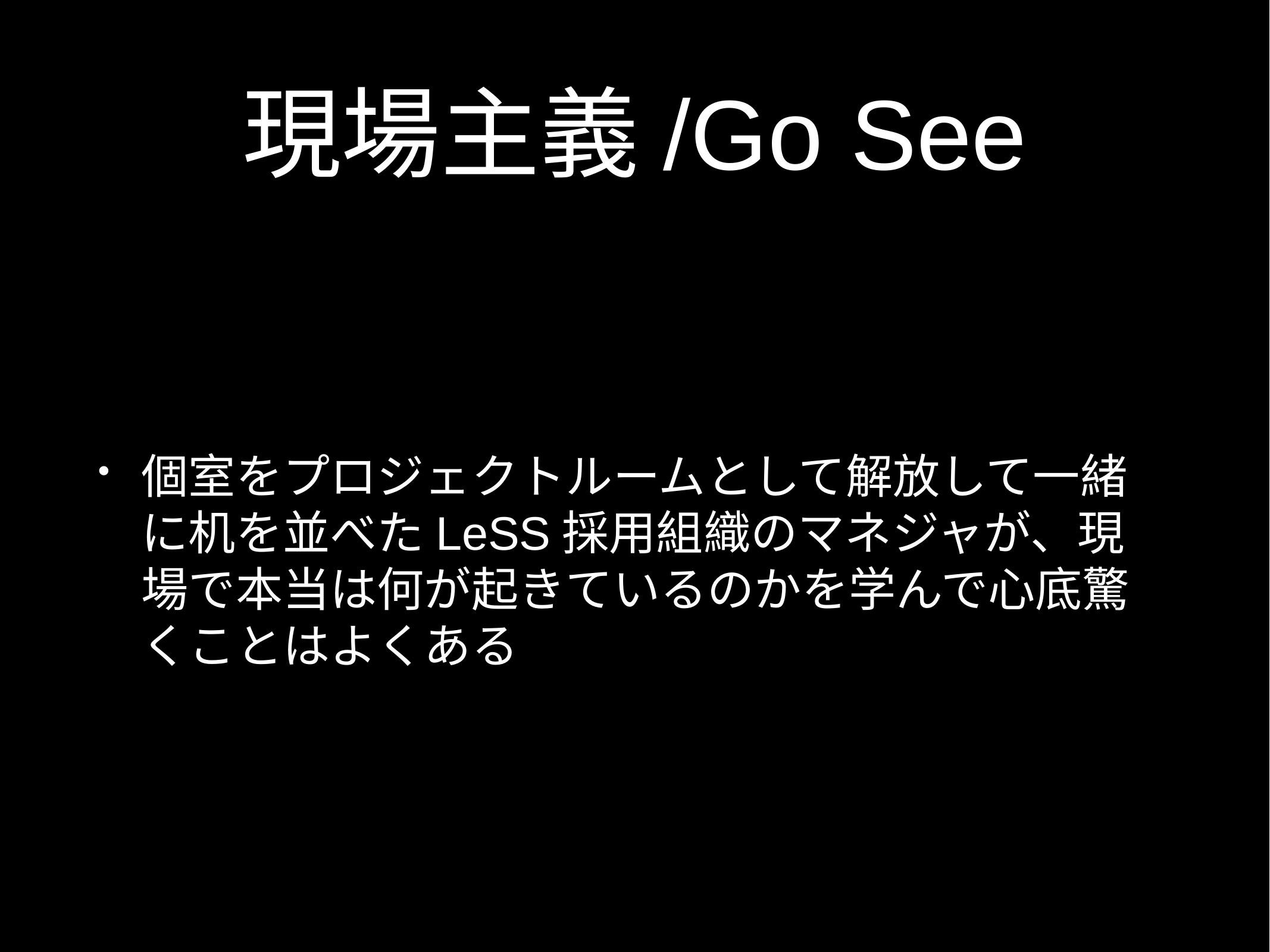

# 現場主義/Go See
個室をプロジェクトルームとして解放して一緒に机を並べたLeSS採用組織のマネジャが、現場で本当は何が起きているのかを学んで心底驚くことはよくある